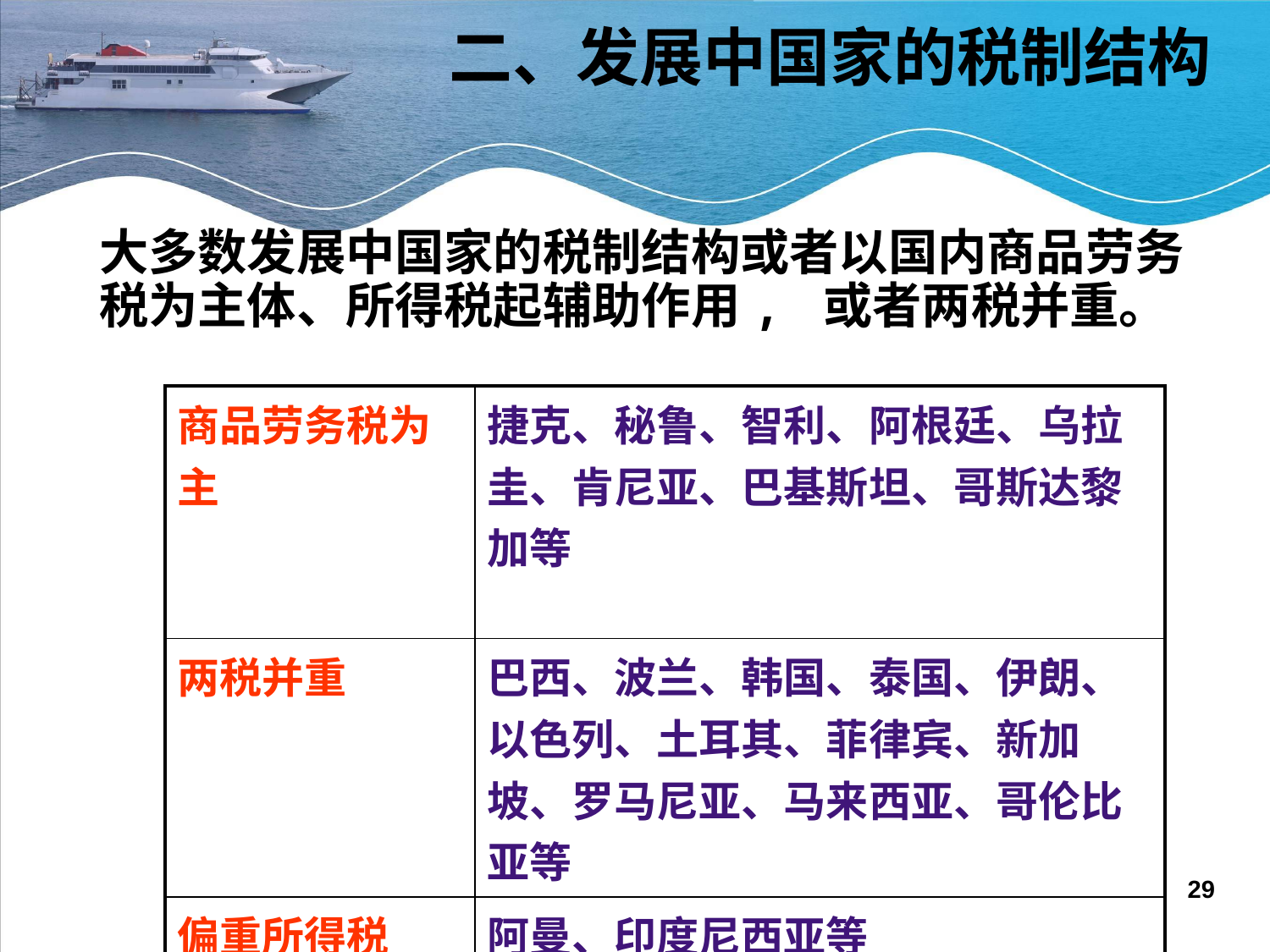

二、发展中国家的税制结构
大多数发展中国家的税制结构或者以国内商品劳务税为主体、所得税起辅助作用, 或者两税并重。
| 商品劳务税为主 | 捷克、秘鲁、智利、阿根廷、乌拉圭、肯尼亚、巴基斯坦、哥斯达黎加等 |
| --- | --- |
| 两税并重 | 巴西、波兰、韩国、泰国、伊朗、以色列、土耳其、菲律宾、新加坡、罗马尼亚、马来西亚、哥伦比亚等 |
| 偏重所得税 | 阿曼、印度尼西亚等 |
29